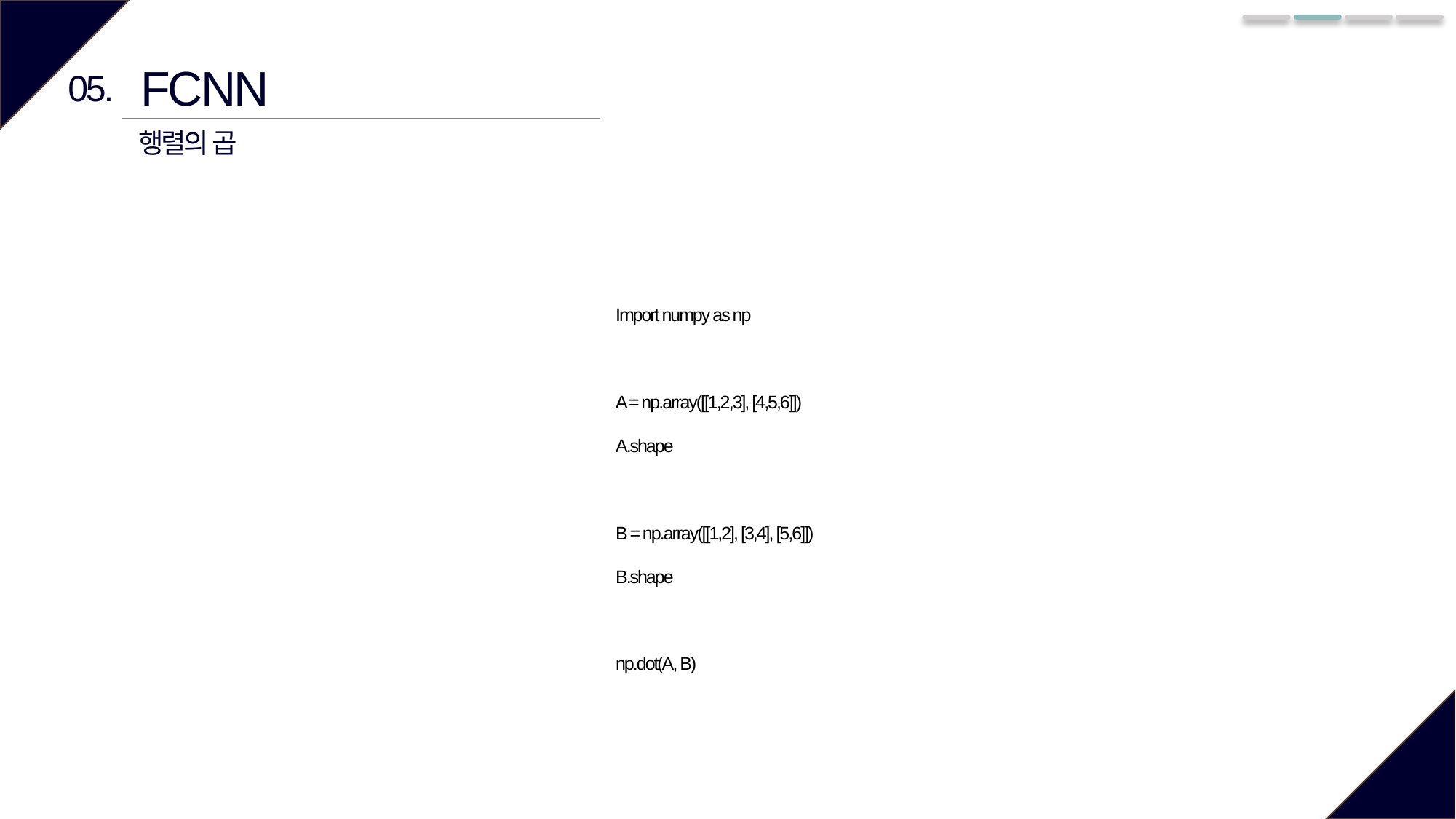

FCNN
05.
행렬의 곱
Import numpy as np

A = np.array([[1,2,3], [4,5,6]])
A.shape

B = np.array([[1,2], [3,4], [5,6]])
B.shape

np.dot(A, B)